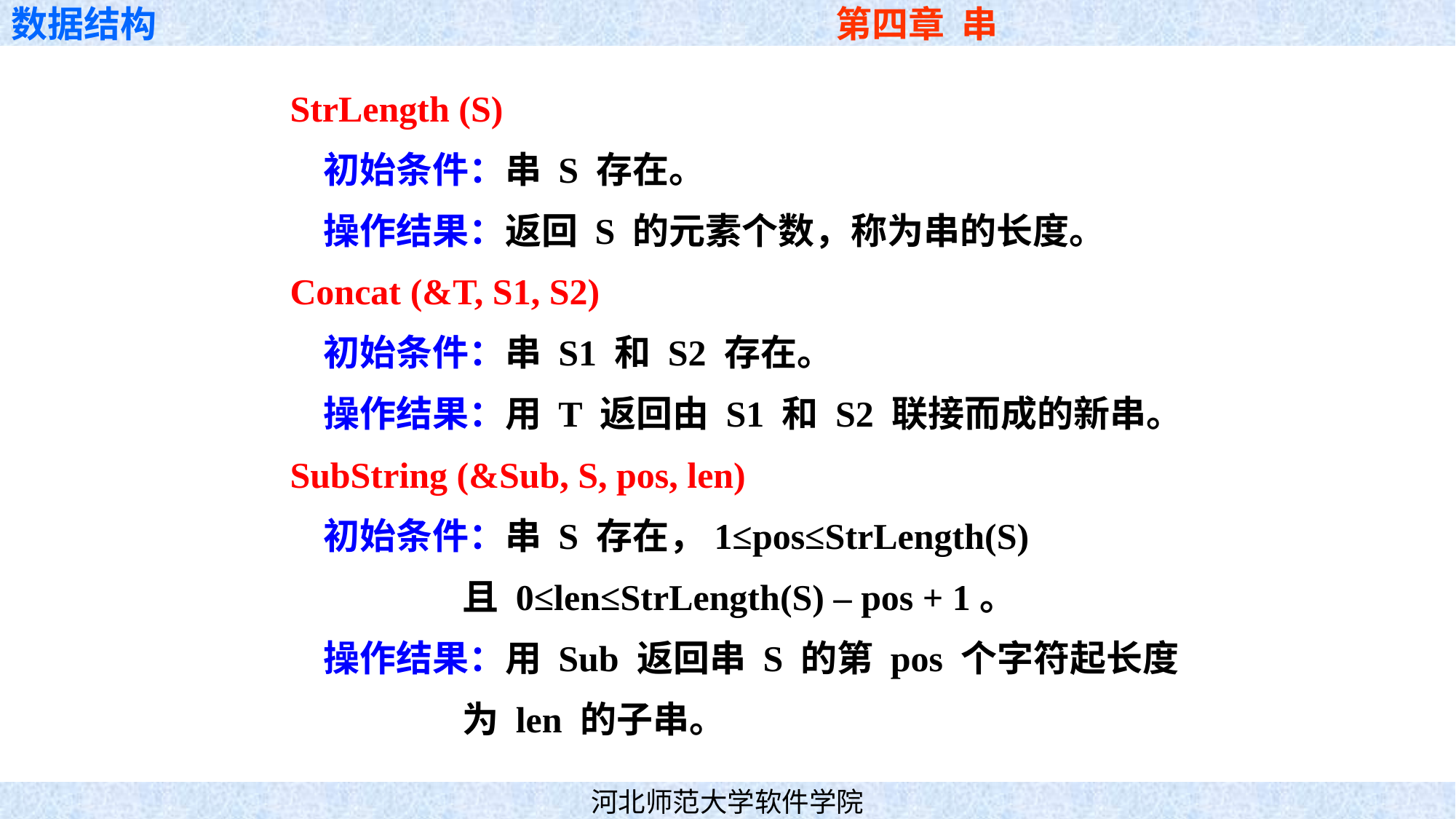

StrLength (S)
   初始条件：串 S 存在。
   操作结果：返回 S 的元素个数，称为串的长度。
Concat (&T, S1, S2)
   初始条件：串 S1 和 S2 存在。
   操作结果：用 T 返回由 S1 和 S2 联接而成的新串。
SubString (&Sub, S, pos, len)
   初始条件：串 S 存在，1≤pos≤StrLength(S)
                    且 0≤len≤StrLength(S) – pos + 1。
   操作结果：用 Sub 返回串 S 的第 pos 个字符起长度
                    为 len 的子串。